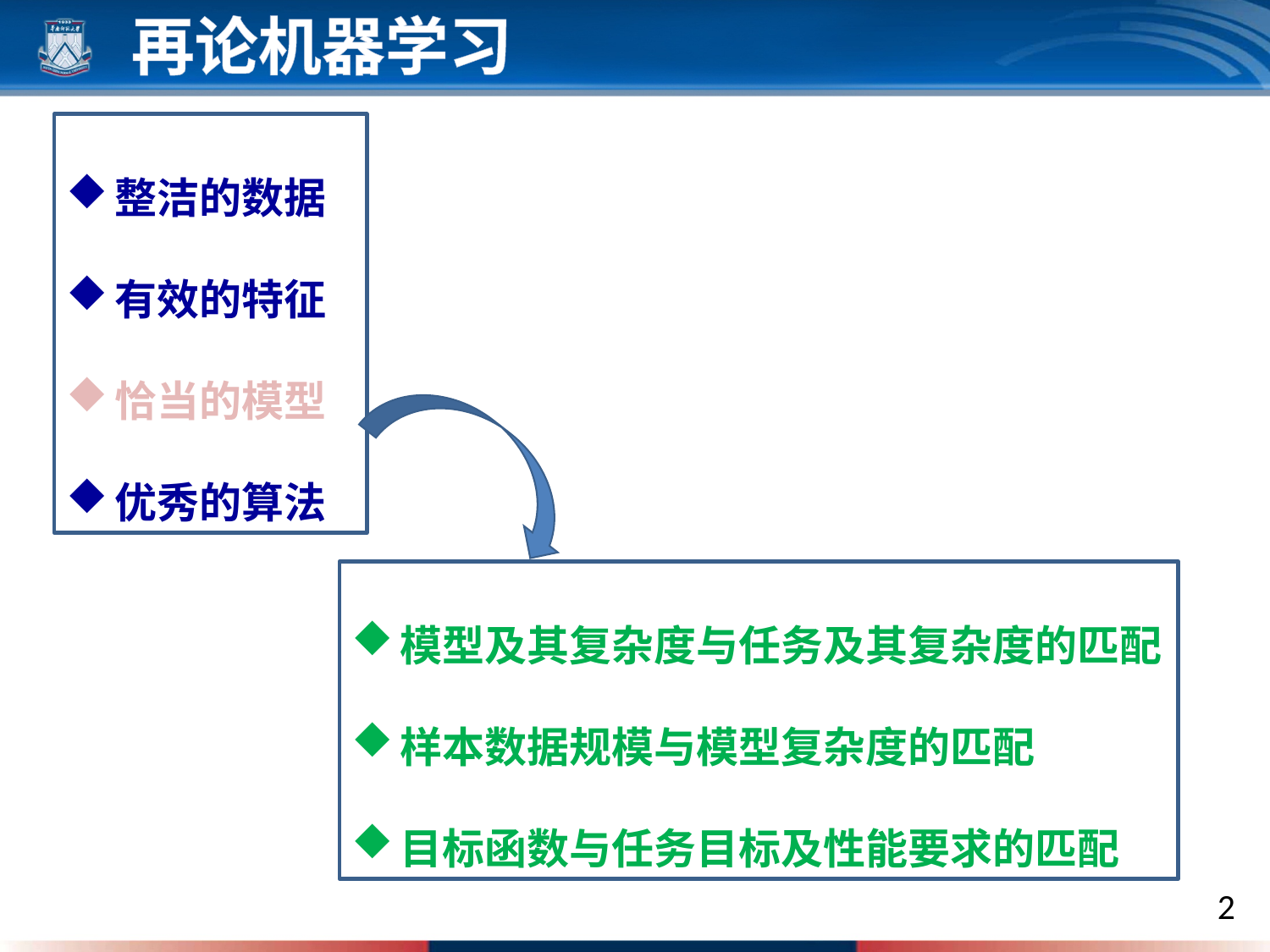

再论机器学习
整洁的数据
有效的特征
恰当的模型
优秀的算法

模型及其复杂度与任务及其复杂度的匹配
样本数据规模与模型复杂度的匹配
目标函数与任务目标及性能要求的匹配